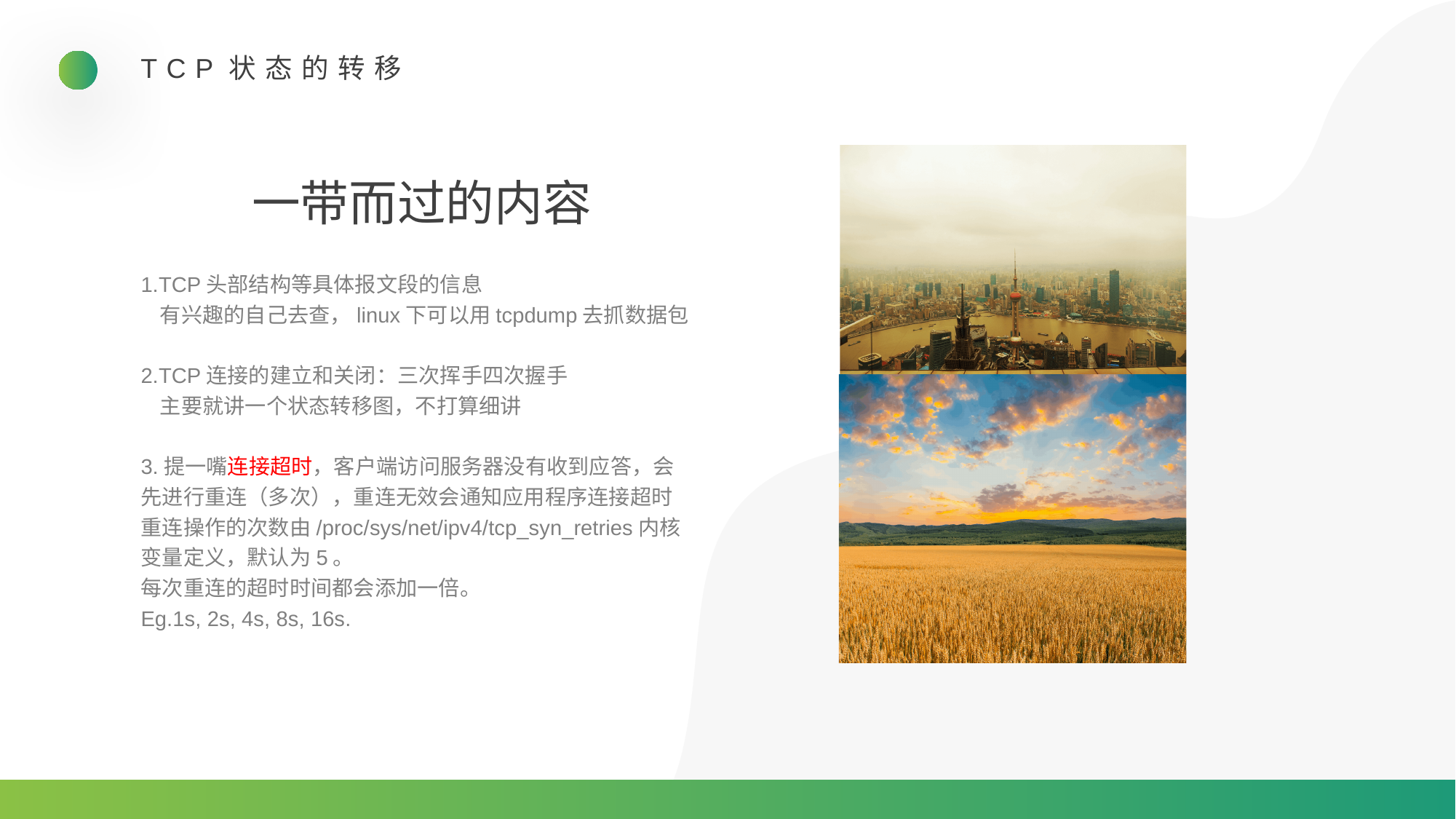

TCP状态的转移

一带而过的内容
1.TCP头部结构等具体报文段的信息
   有兴趣的自己去查，linux下可以用tcpdump去抓数据包

2.TCP连接的建立和关闭：三次挥手四次握手
   主要就讲一个状态转移图，不打算细讲

3.提一嘴连接超时，客户端访问服务器没有收到应答，会先进行重连（多次），重连无效会通知应用程序连接超时
重连操作的次数由/proc/sys/net/ipv4/tcp_syn_retries内核变量定义，默认为5。
每次重连的超时时间都会添加一倍。
Eg.1s, 2s, 4s, 8s, 16s.